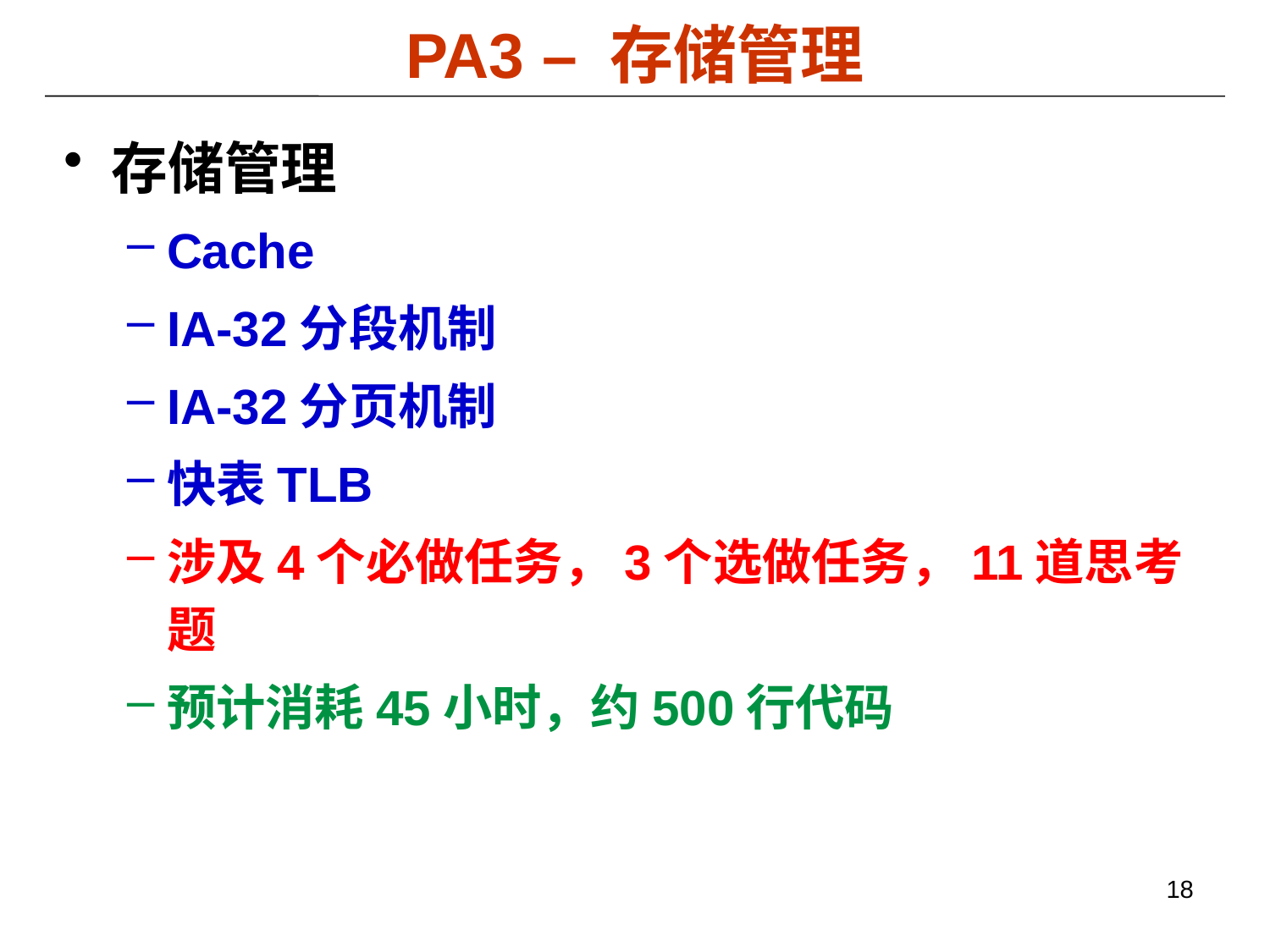

# PA3 – 存储管理
存储管理
Cache
IA-32分段机制
IA-32分页机制
快表TLB
涉及4个必做任务，3个选做任务，11道思考题
预计消耗45小时，约500行代码
18